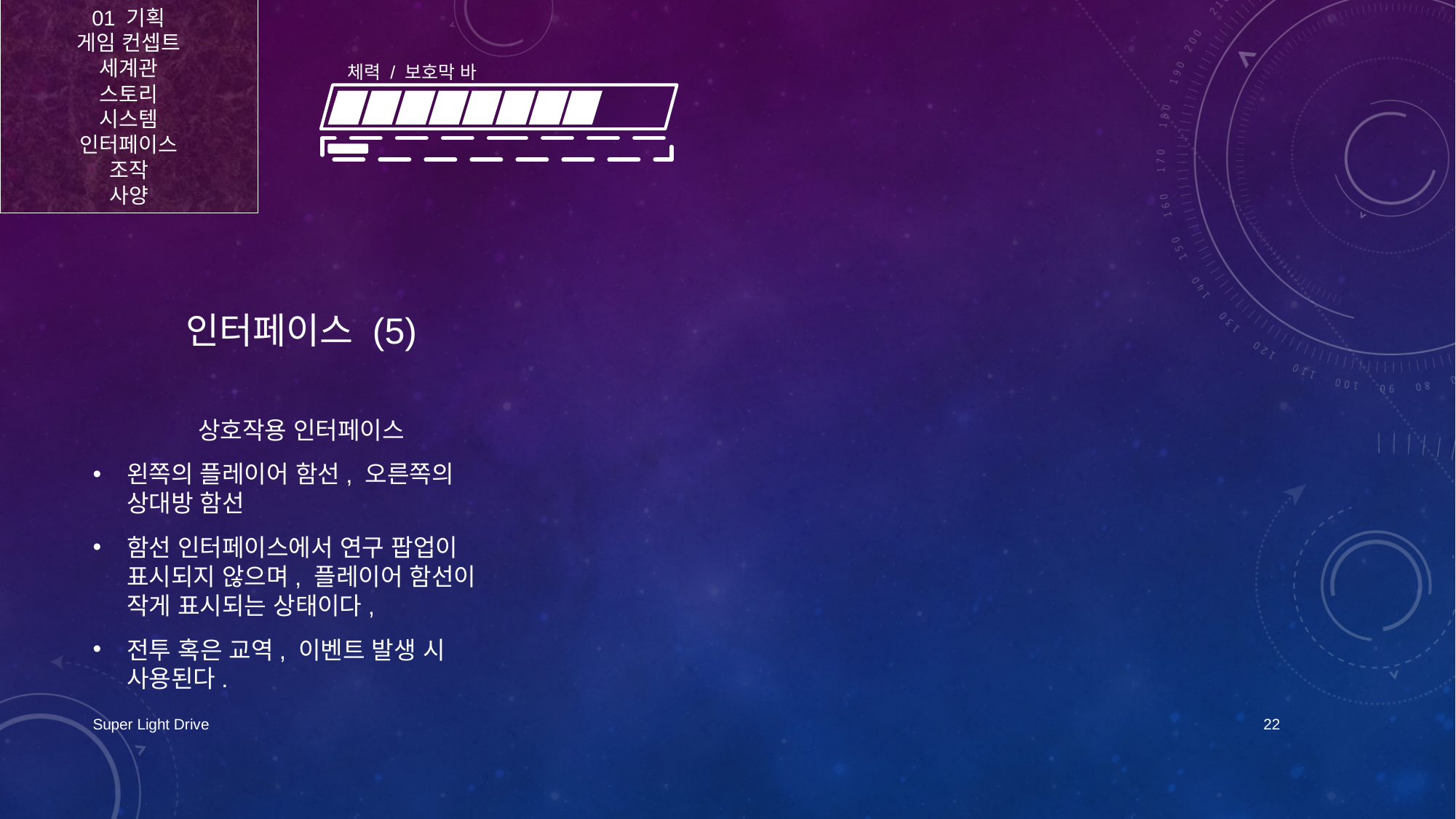

01 기획
게임 컨셉트
세계관
스토리
시스템
인터페이스
조작
사양
체력 / 보호막 바

# 인터페이스 (5)
상호작용 인터페이스
왼쪽의 플레이어 함선, 오른쪽의 상대방 함선
함선 인터페이스에서 연구 팝업이 표시되지 않으며, 플레이어 함선이 작게 표시되는 상태이다,
전투 혹은 교역, 이벤트 발생 시 사용된다.
Super Light Drive
22